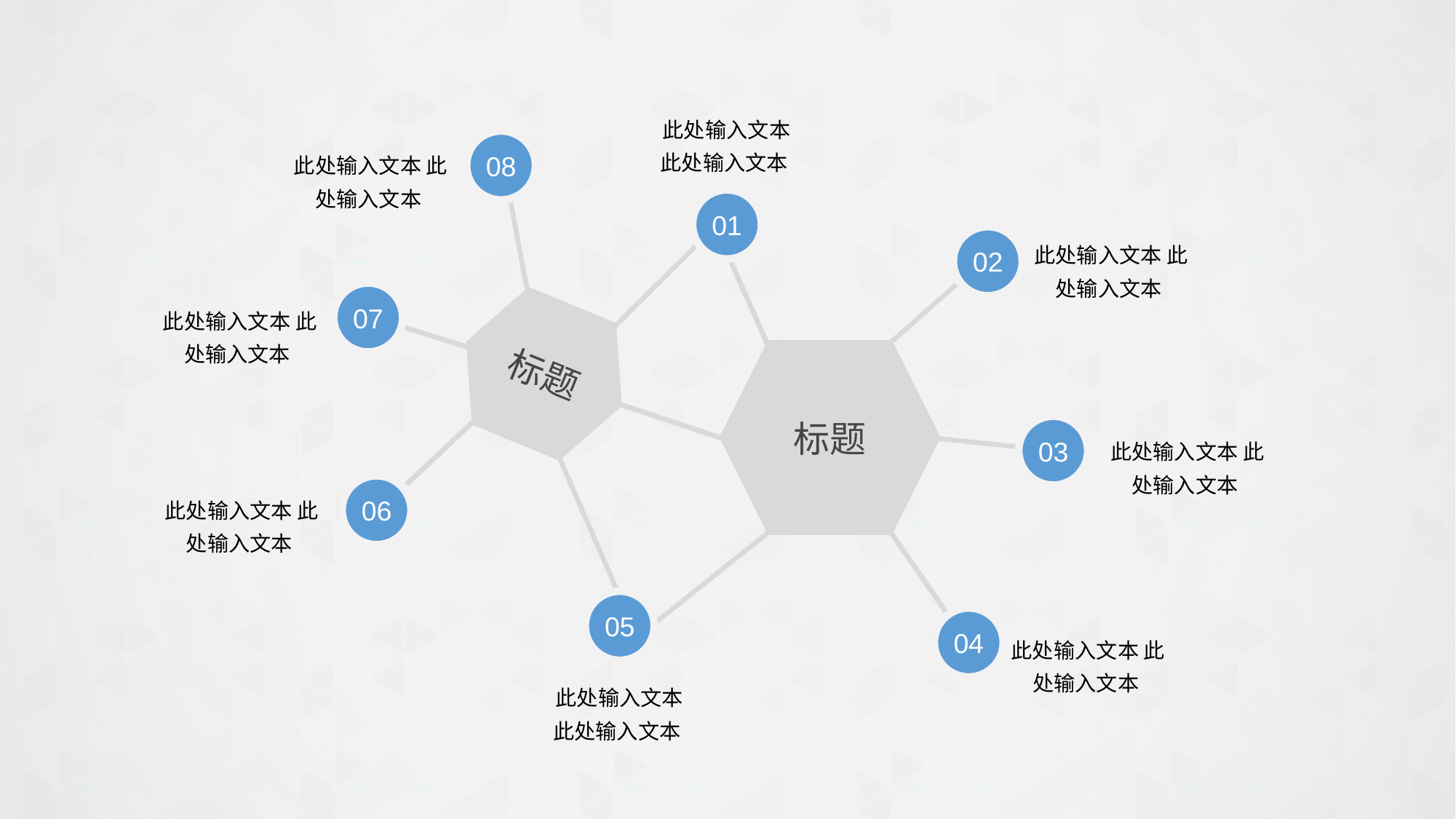

此处输入文本
此处输入文本
08
此处输入文本 此处输入文本
01
此处输入文本 此处输入文本
02

07

此处输入文本 此处输入文本
标题

标题
03
此处输入文本 此处输入文本

06
此处输入文本 此处输入文本

05
04
此处输入文本 此处输入文本
此处输入文本
此处输入文本